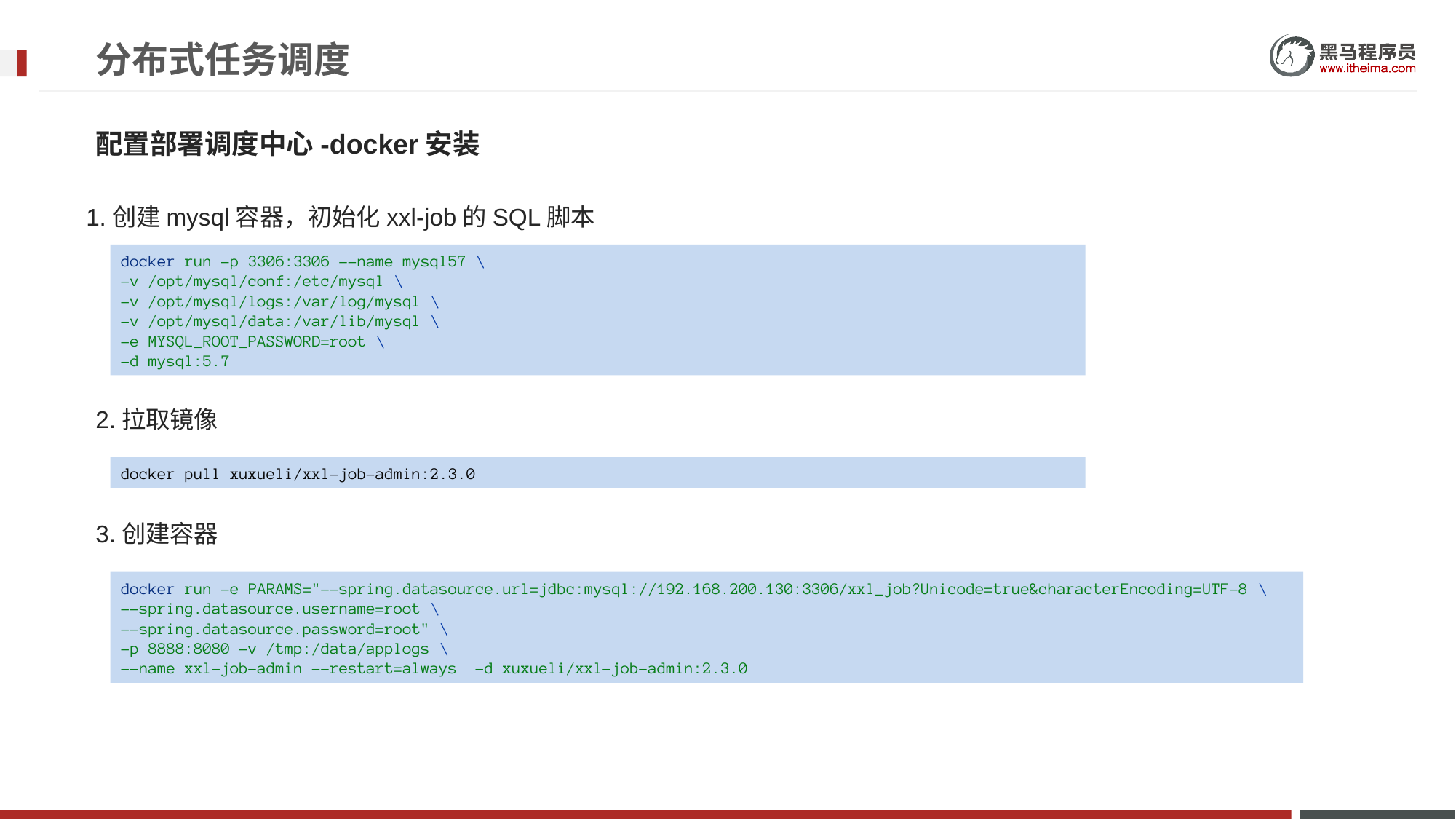

# 分布式任务调度
配置部署调度中心-docker安装
1.创建mysql容器，初始化xxl-job的SQL脚本
docker run -p 3306:3306 --name mysql57 \
-v /opt/mysql/conf:/etc/mysql \
-v /opt/mysql/logs:/var/log/mysql \
-v /opt/mysql/data:/var/lib/mysql \
-e MYSQL_ROOT_PASSWORD=root \
-d mysql:5.7
2.拉取镜像
docker pull xuxueli/xxl-job-admin:2.3.0
3.创建容器
docker run -e PARAMS="--spring.datasource.url=jdbc:mysql://192.168.200.130:3306/xxl_job?Unicode=true&characterEncoding=UTF-8 \
--spring.datasource.username=root \
--spring.datasource.password=root" \
-p 8888:8080 -v /tmp:/data/applogs \
--name xxl-job-admin --restart=always  -d xuxueli/xxl-job-admin:2.3.0